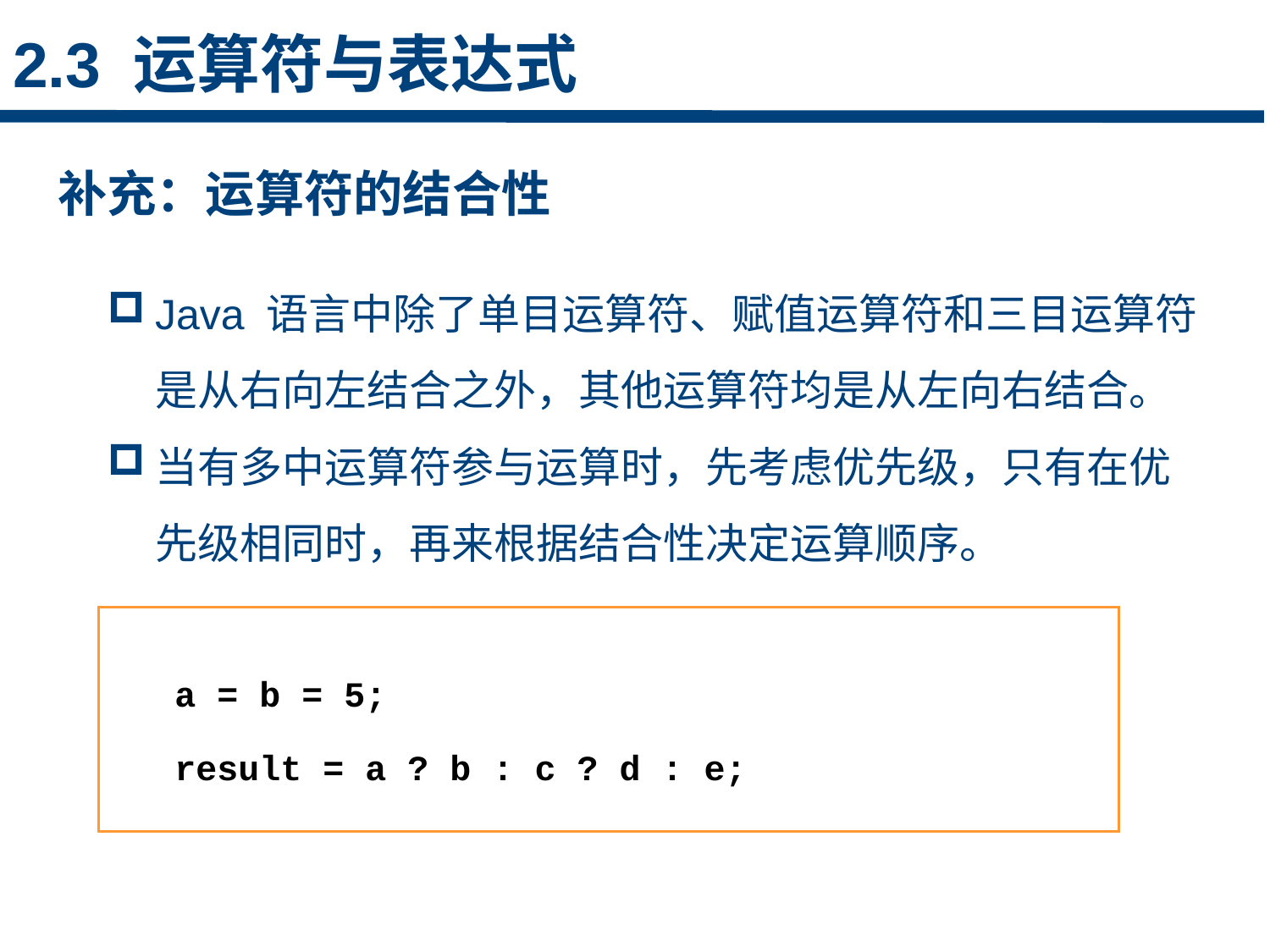

2.3 运算符与表达式
补充：运算符的结合性

Java 语言中除了单目运算符、赋值运算符和三目运算符是从右向左结合之外，其他运算符均是从左向右结合。
当有多中运算符参与运算时，先考虑优先级，只有在优先级相同时，再来根据结合性决定运算顺序。
点击添加文本
点击添加文本
点击添加文本
   a = b = 5;
   result = a ? b : c ? d : e;
点击添加文本